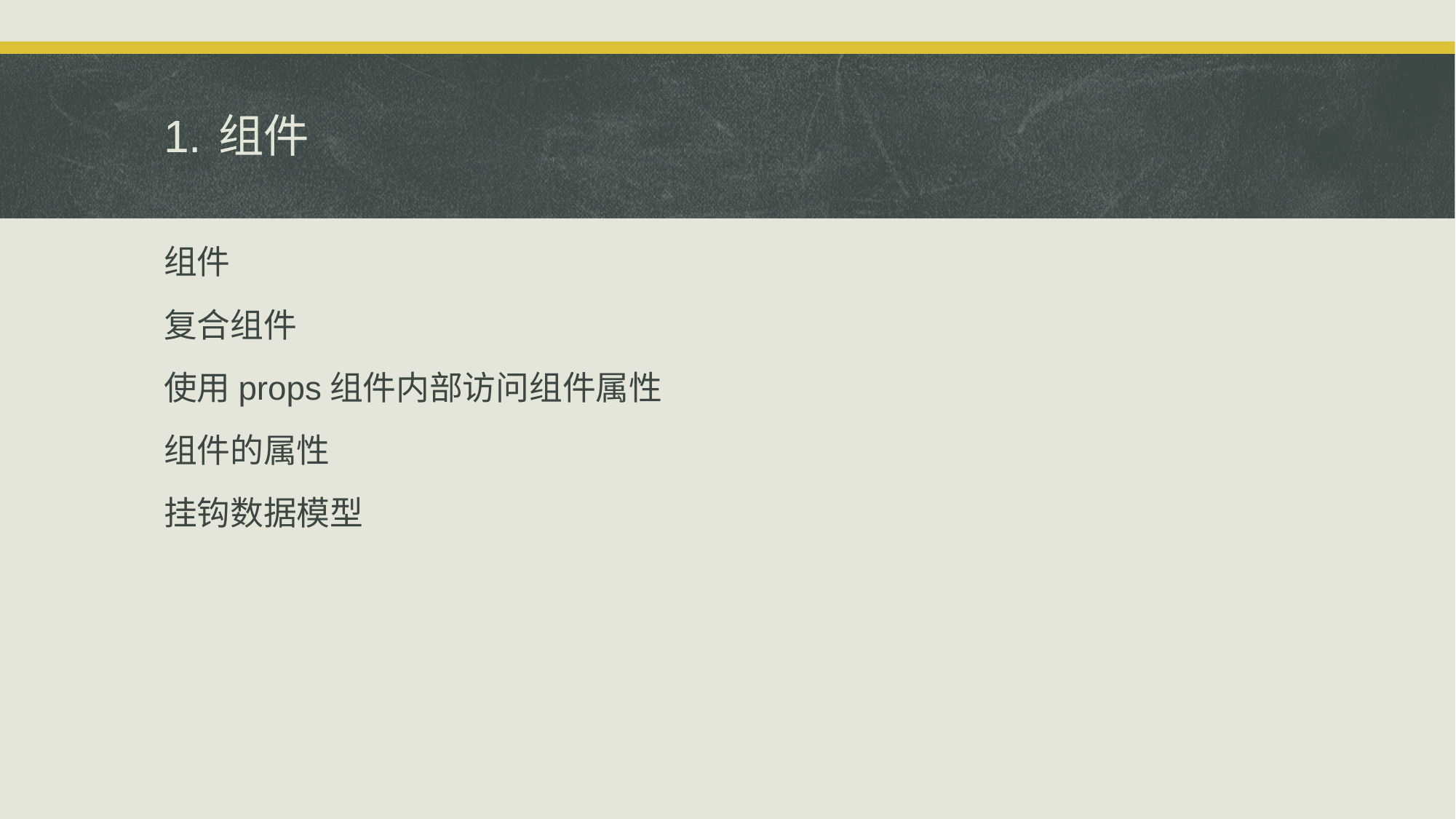

# 组件
组件
复合组件
使用props组件内部访问组件属性
组件的属性
挂钩数据模型